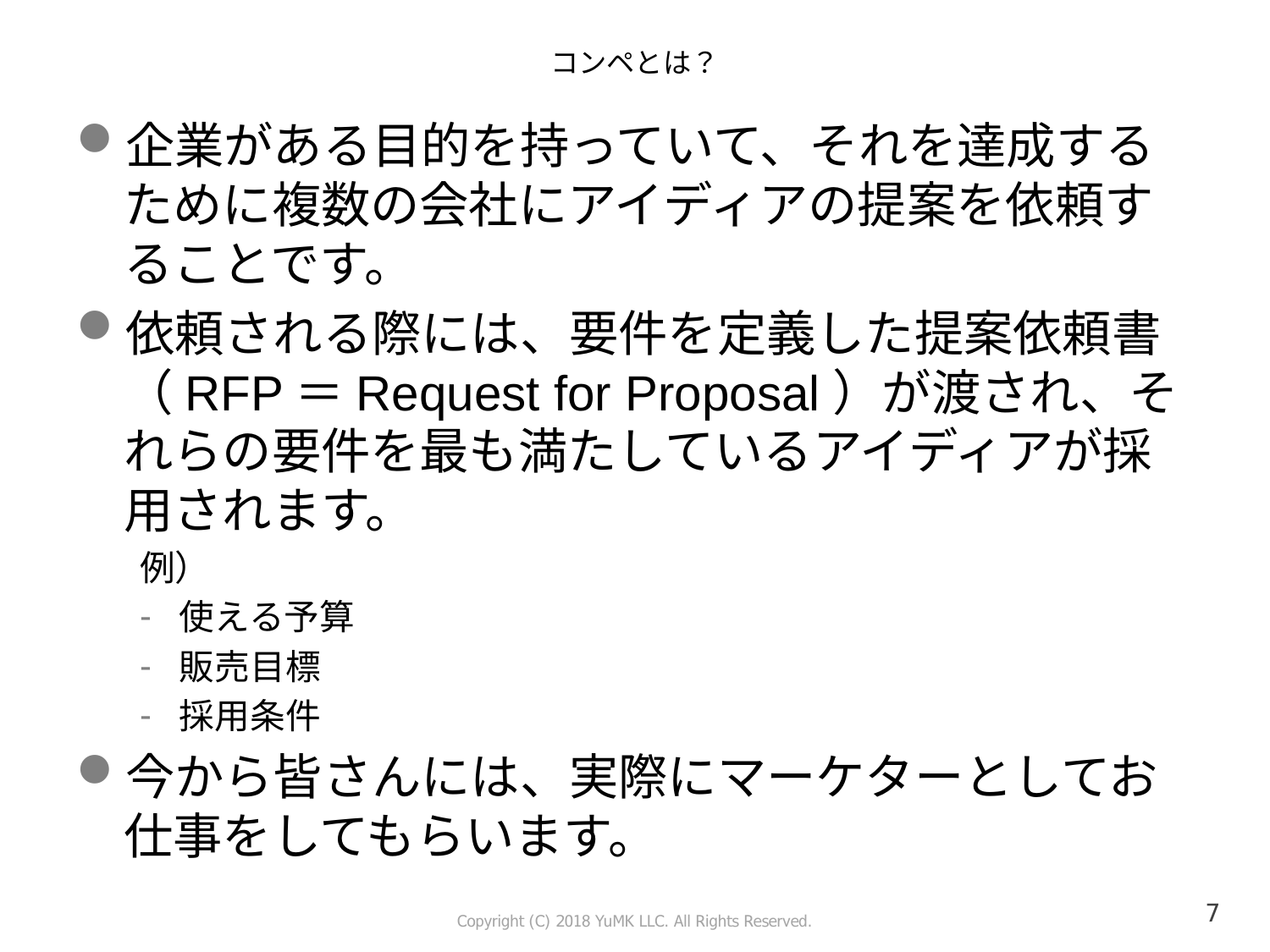

# コンペとは？
企業がある目的を持っていて、それを達成するために複数の会社にアイディアの提案を依頼することです。
依頼される際には、要件を定義した提案依頼書（RFP＝Request for Proposal）が渡され、それらの要件を最も満たしているアイディアが採用されます。
例）
使える予算
販売目標
採用条件
今から皆さんには、実際にマーケターとしてお仕事をしてもらいます。
7